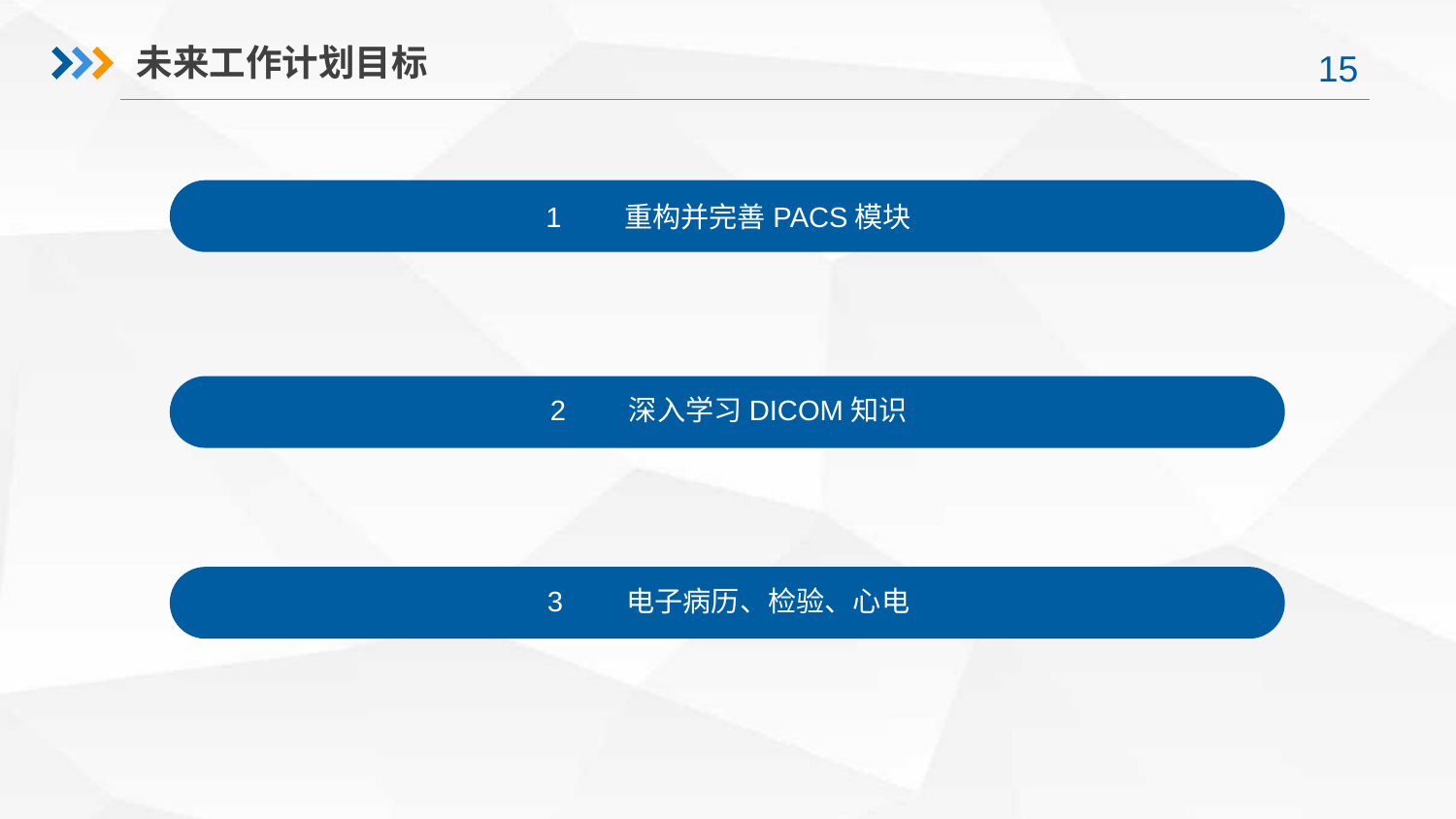

未来工作计划目标

1       重构并完善PACS模块

2       深入学习DICOM知识

3       电子病历、检验、心电